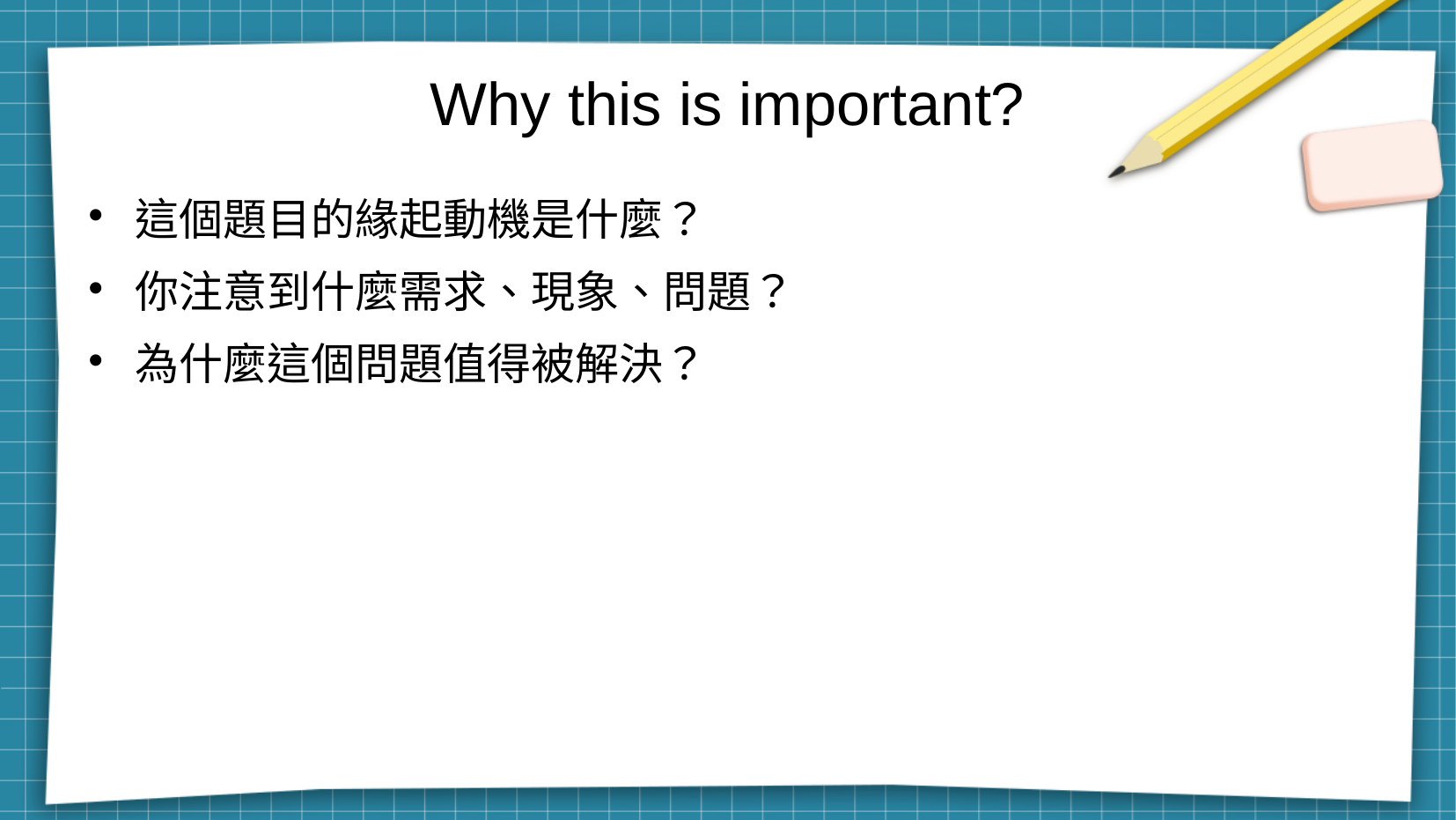

Why this is important?
這個題目的緣起動機是什麼？
你注意到什麼需求、現象、問題？
為什麼這個問題值得被解決？